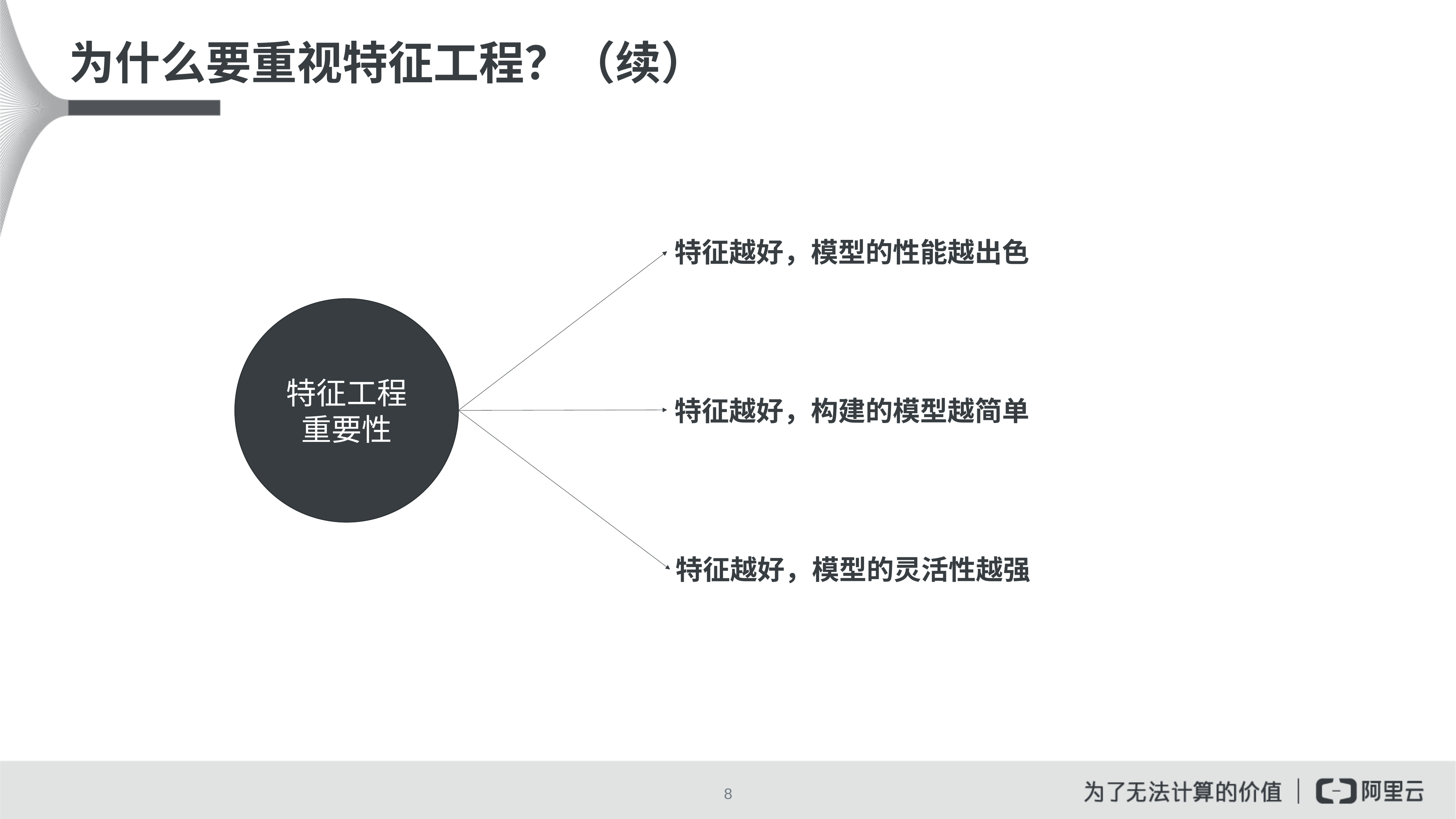

# 为什么要重视特征工程？（续）
特征越好，模型的性能越出色
特征工程
重要性
特征越好，构建的模型越简单
特征越好，模型的灵活性越强